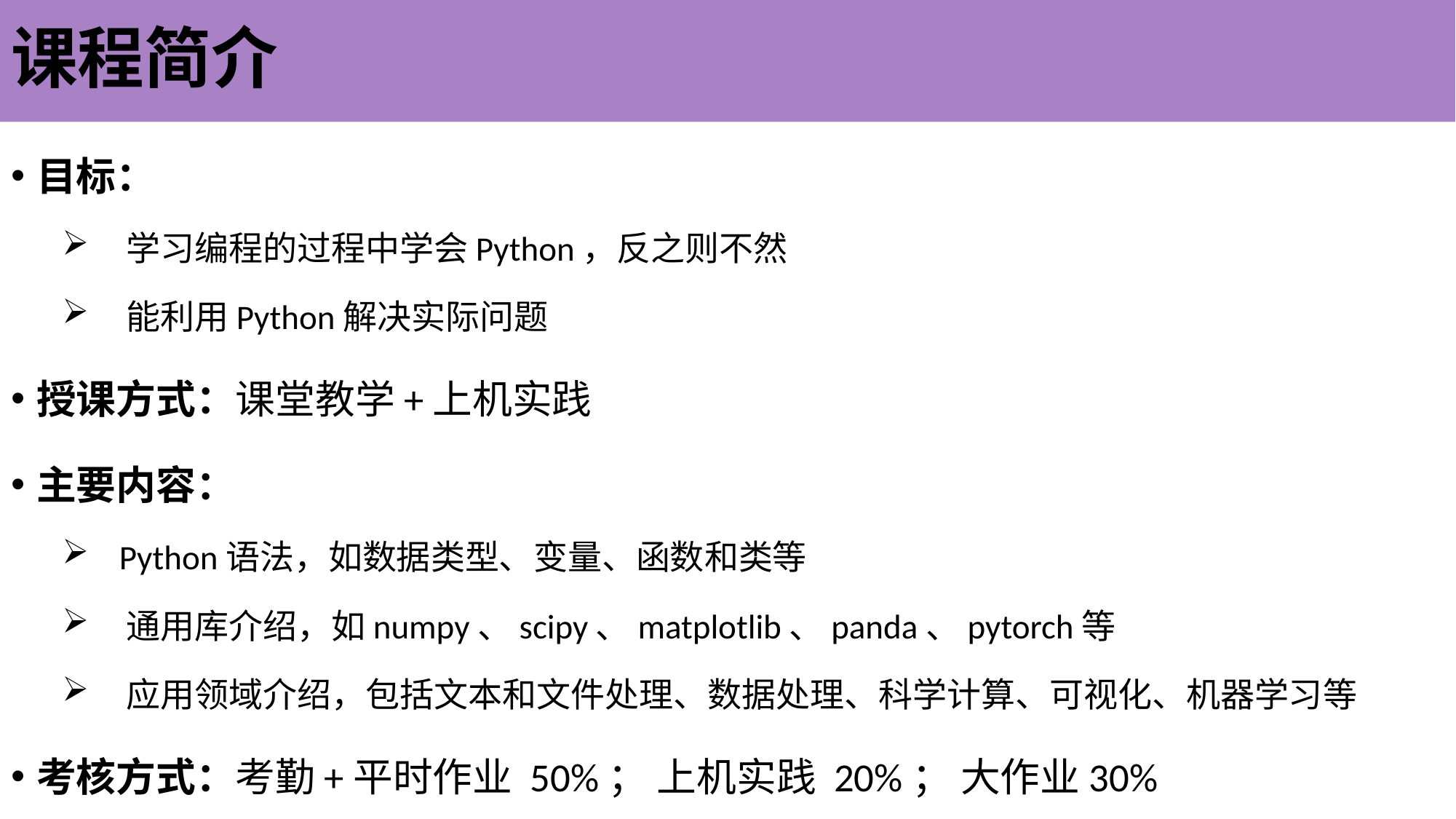

# 课程简介
目标：
    学习编程的过程中学会Python，反之则不然
    能利用Python解决实际问题
授课方式：课堂教学+上机实践
主要内容：
    Python语法，如数据类型、变量、函数和类等
    通用库介绍，如numpy、scipy、matplotlib、panda、pytorch等
    应用领域介绍，包括文本和文件处理、数据处理、科学计算、可视化、机器学习等
考核方式：考勤+平时作业 50%； 上机实践 20%； 大作业30%